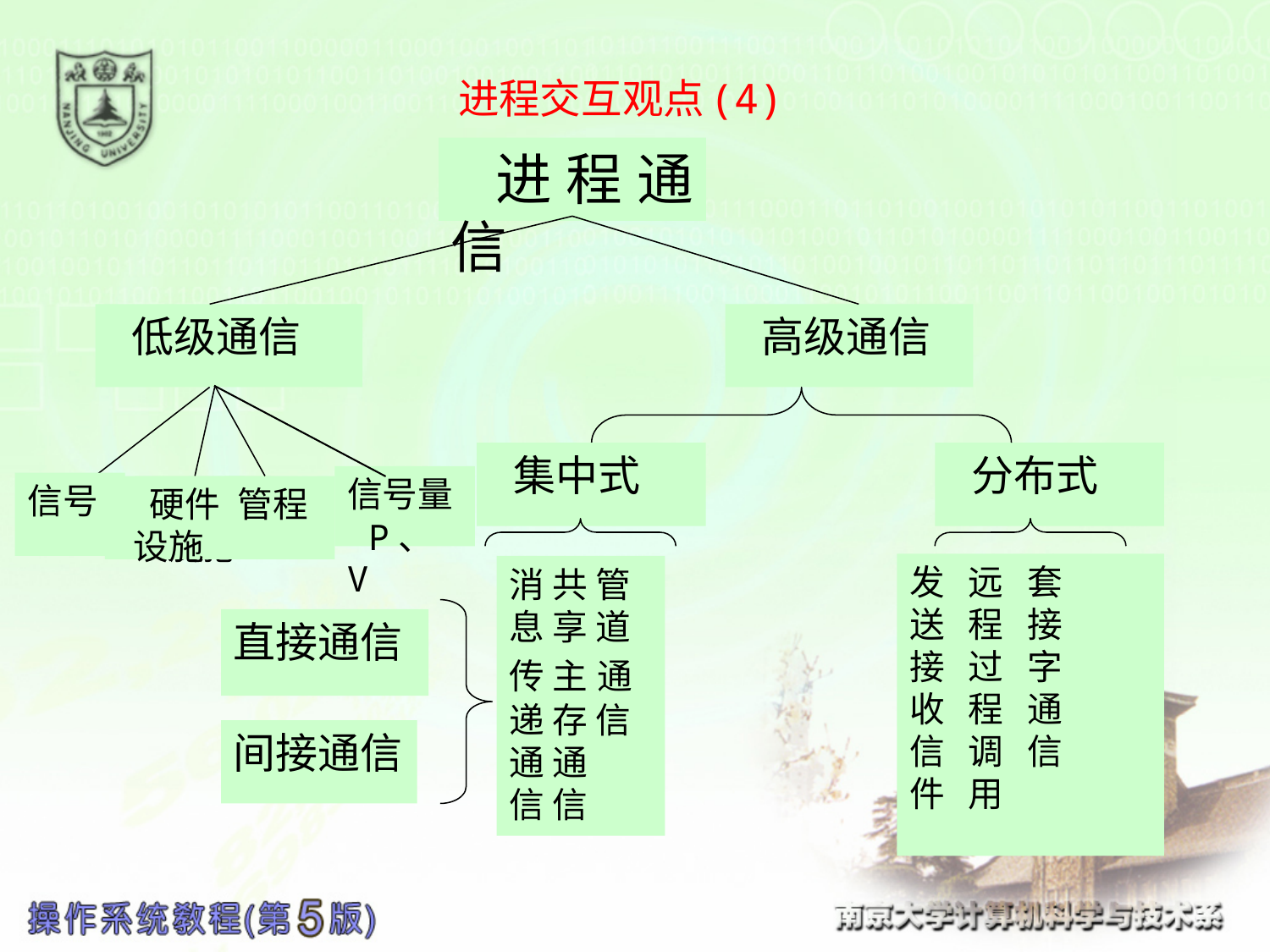

# 进程交互观点(4)
 进程通信

  低级通信
  高级通信

  集中式
  分布式
信号量
 P、V
信号

   硬件
 设施
   硬件
 设施
管程

发   远   套
送   程   接
接   过   字
收   程   通
信   调   信
件   用
消 共 管
息 享 道
传 主 通
递 存 信
通 通
信 信

直接通信
间接通信